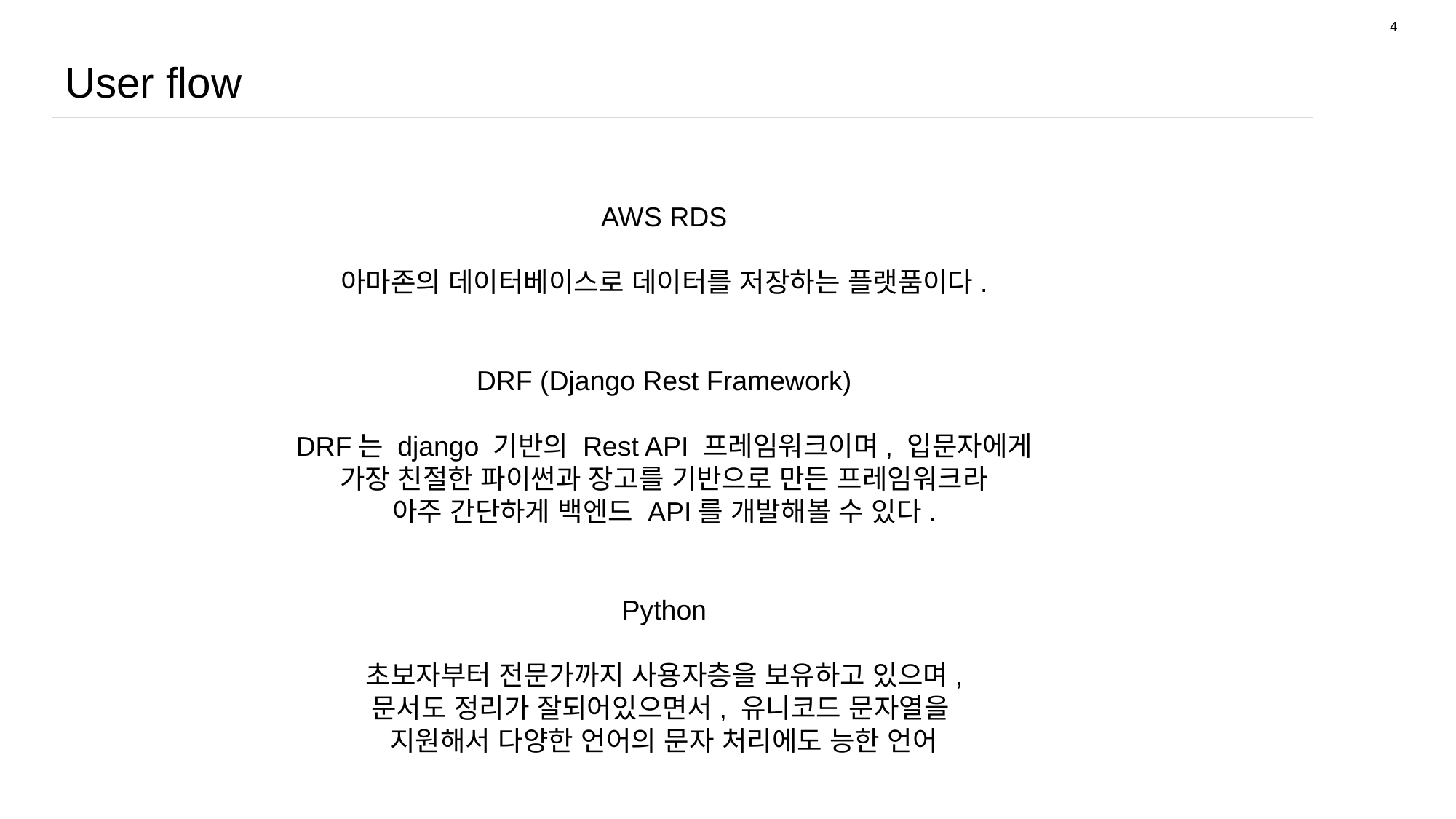

4
# User flow
AWS RDS

아마존의 데이터베이스로 데이터를 저장하는 플랫품이다.

DRF (Django Rest Framework)

DRF는 django 기반의 Rest API 프레임워크이며, 입문자에게
가장 친절한 파이썬과 장고를 기반으로 만든 프레임워크라
아주 간단하게 백엔드 API를 개발해볼 수 있다.

Python

초보자부터 전문가까지 사용자층을 보유하고 있으며,
문서도 정리가 잘되어있으면서, 유니코드 문자열을
지원해서 다양한 언어의 문자 처리에도 능한 언어